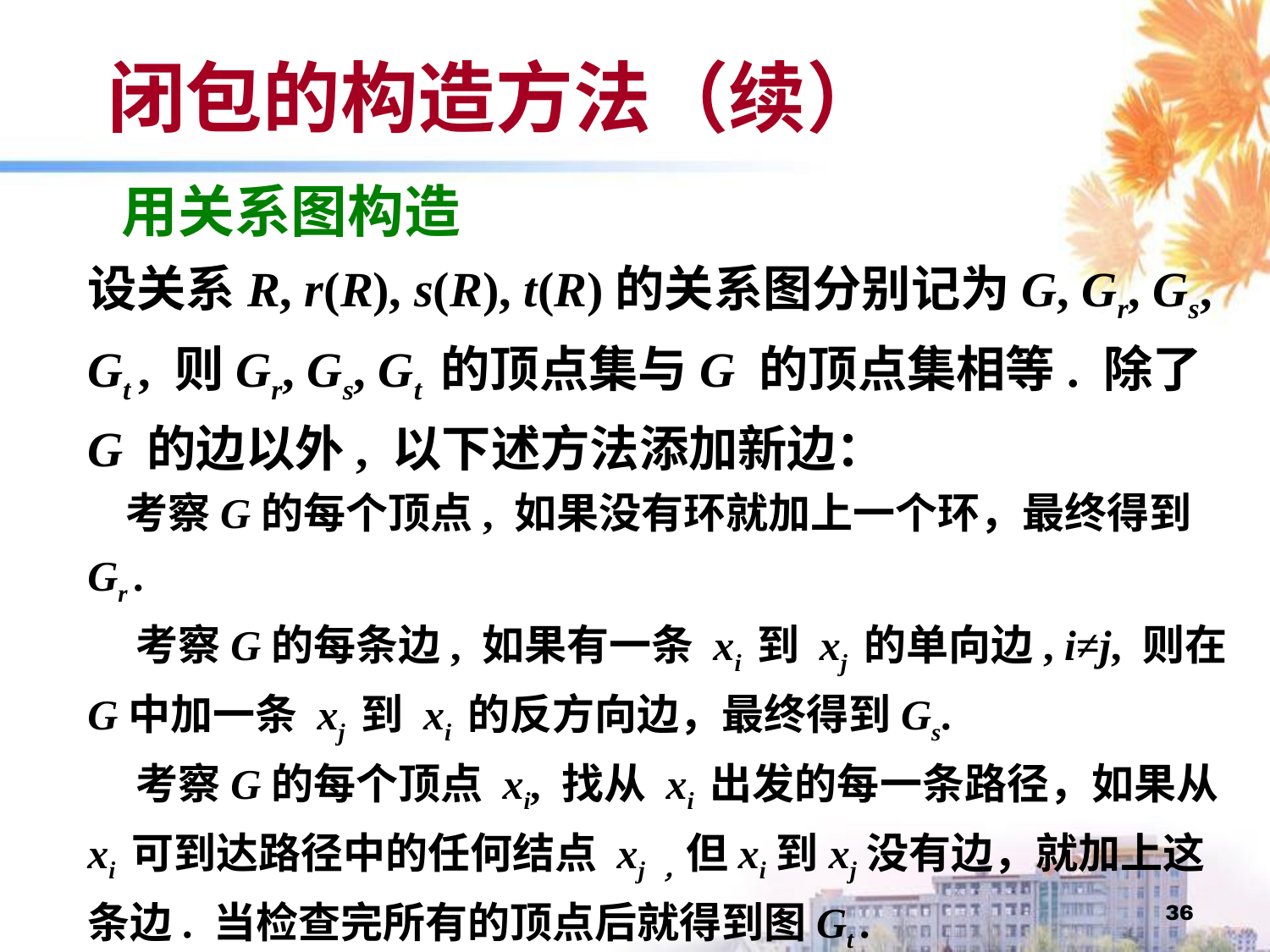

# 闭包的构造方法（续）
  用关系图构造
设关系R, r(R), s(R), t(R)的关系图分别记为G, Gr, Gs, Gt , 则Gr, Gs, Gt 的顶点集与G 的顶点集相等. 除了G 的边以外, 以下述方法添加新边：
    考察G的每个顶点, 如果没有环就加上一个环，最终得到Gr .
    考察G的每条边, 如果有一条 xi 到 xj 的单向边, i≠j, 则在G中加一条 xj 到 xi 的反方向边，最终得到Gs.
    考察G的每个顶点 xi, 找从 xi 出发的每一条路径，如果从 xi 可到达路径中的任何结点 xj ，但xi到xj没有边，就加上这条边. 当检查完所有的顶点后就得到图Gt .
36